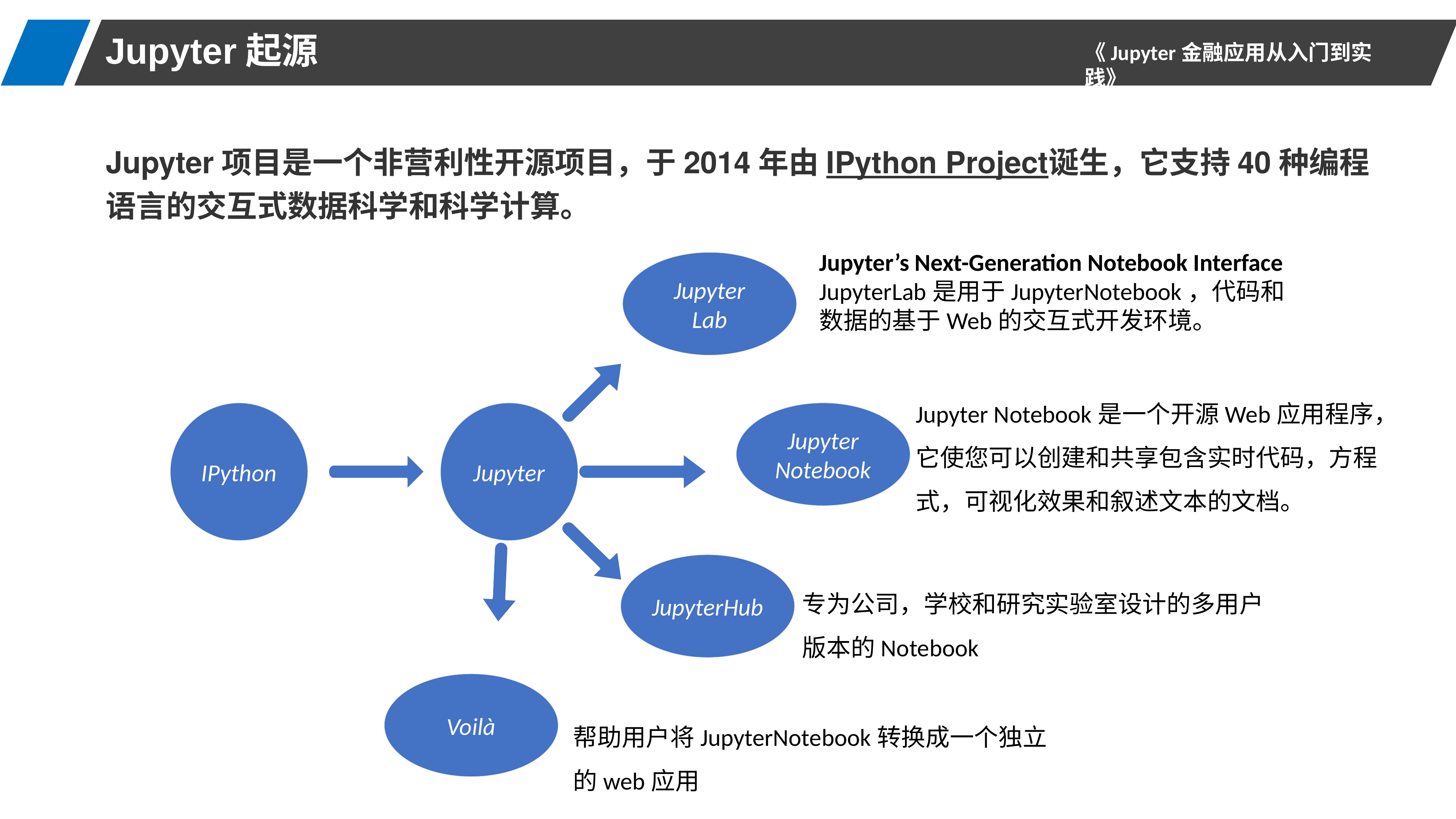

Jupyter起源
Jupyter项目是一个非营利性开源项目，于2014年由IPython Project诞生，它支持40种编程语言的交互式数据科学和科学计算。
Jupyter’s Next-Generation Notebook Interface
JupyterLab是用于JupyterNotebook，代码和数据的基于Web的交互式开发环境。

Jupyter
Lab

Jupyter Notebook是一个开源Web应用程序，它使您可以创建和共享包含实时代码，方程式，可视化效果和叙述文本的文档。
Jupyter Notebook
Jupyter
IPython

JupyterHub
专为公司，学校和研究实验室设计的多用户版本的Notebook
Voilà
帮助用户将JupyterNotebook转换成一个独立的web应用